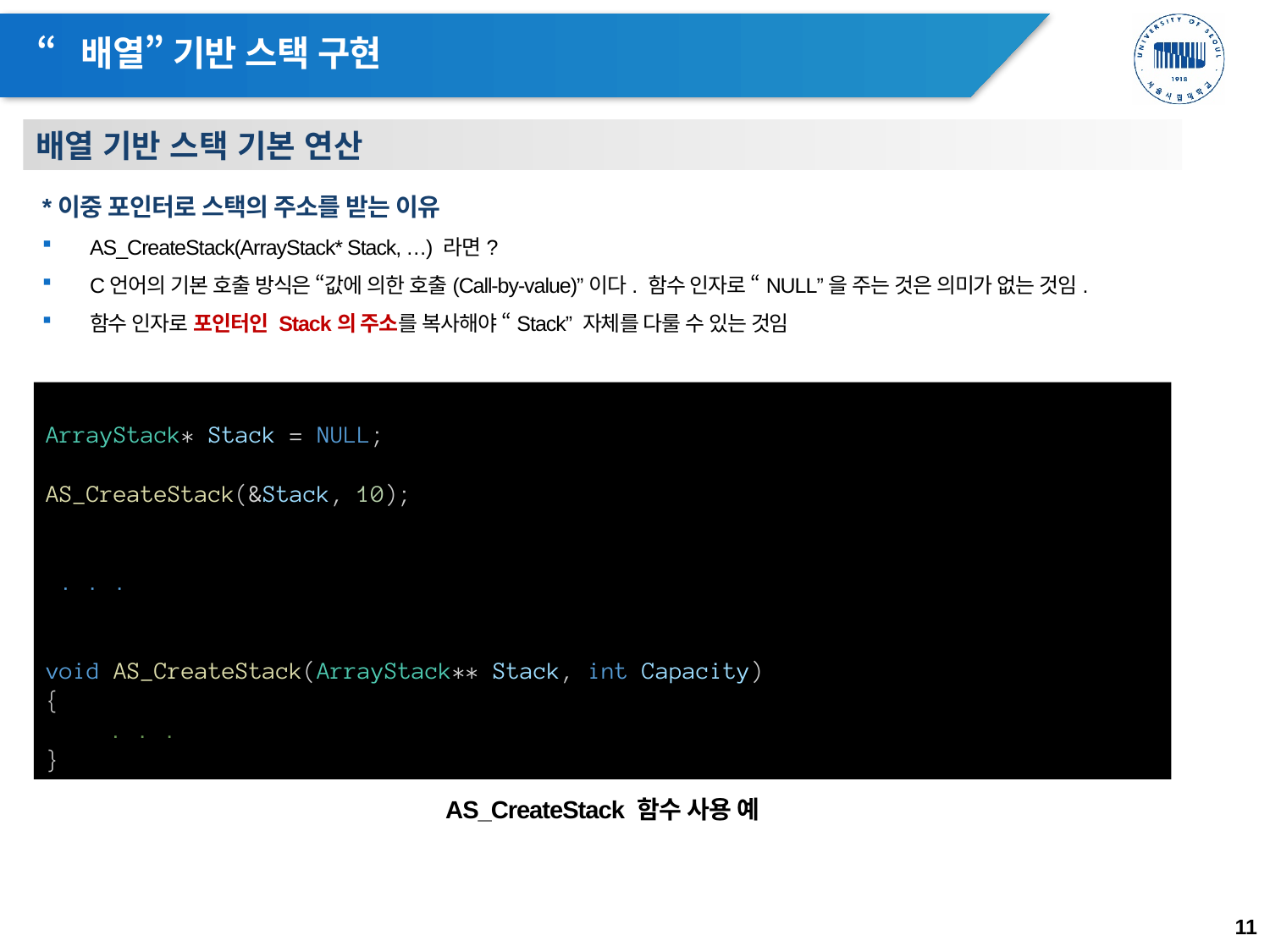

# “배열” 기반 스택 구현
배열 기반 스택 기본 연산
*이중 포인터로 스택의 주소를 받는 이유
AS_CreateStack(ArrayStack* Stack, …) 라면?
C언어의 기본 호출 방식은 “값에 의한 호출(Call-by-value)”이다. 함수 인자로 “NULL”을 주는 것은 의미가 없는 것임.
함수 인자로 포인터인 Stack의 주소를 복사해야 “Stack” 자체를 다룰 수 있는 것임

ArrayStack* Stack = NULL;
AS_CreateStack(&Stack, 10);

 . . .

void AS_CreateStack(ArrayStack** Stack, int Capacity)
{
. . .
}
AS_CreateStack 함수 사용 예
11